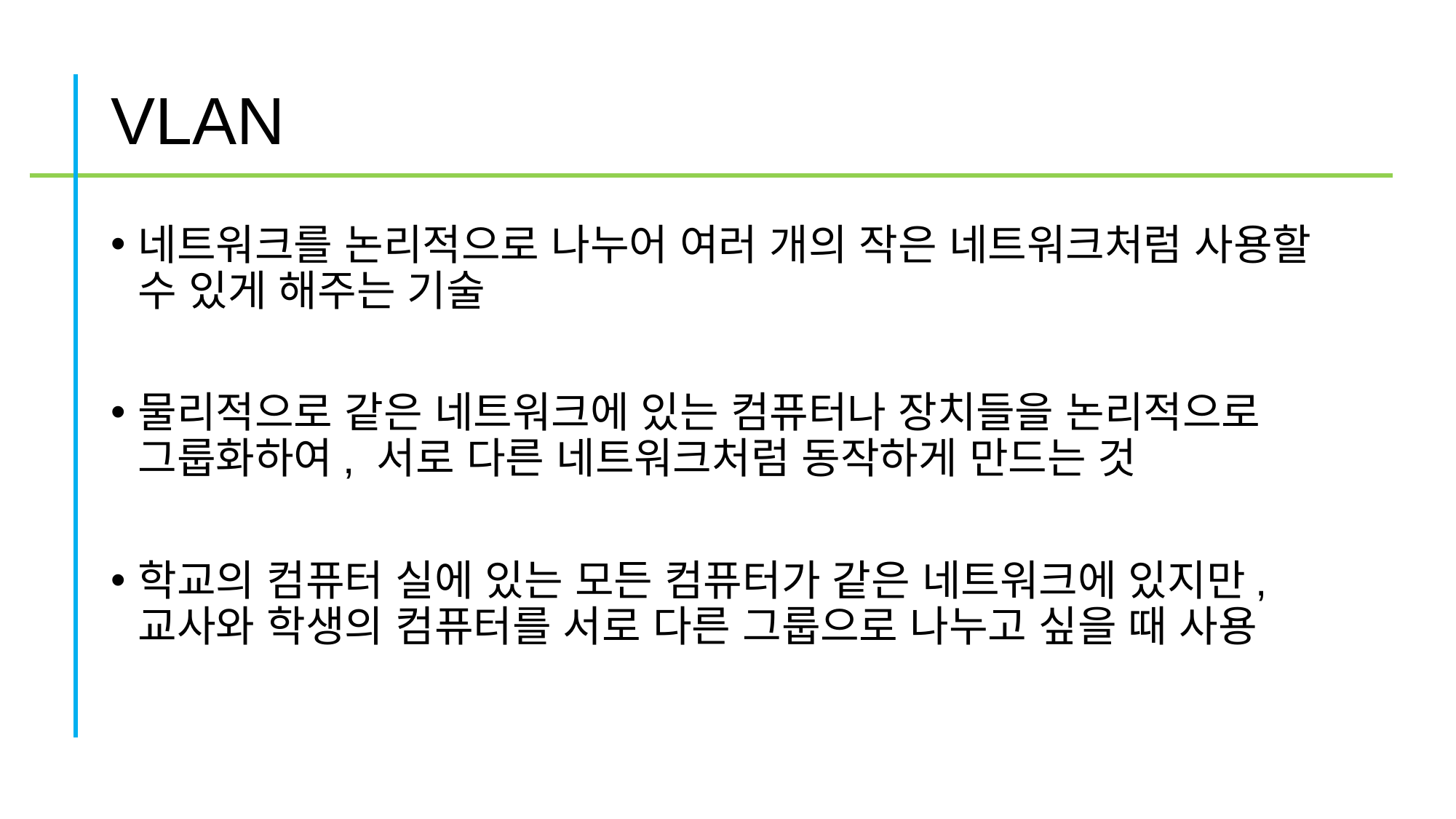

# VLAN
네트워크를 논리적으로 나누어 여러 개의 작은 네트워크처럼 사용할 수 있게 해주는 기술

물리적으로 같은 네트워크에 있는 컴퓨터나 장치들을 논리적으로 그룹화하여, 서로 다른 네트워크처럼 동작하게 만드는 것

학교의 컴퓨터 실에 있는 모든 컴퓨터가 같은 네트워크에 있지만, 교사와 학생의 컴퓨터를 서로 다른 그룹으로 나누고 싶을 때 사용